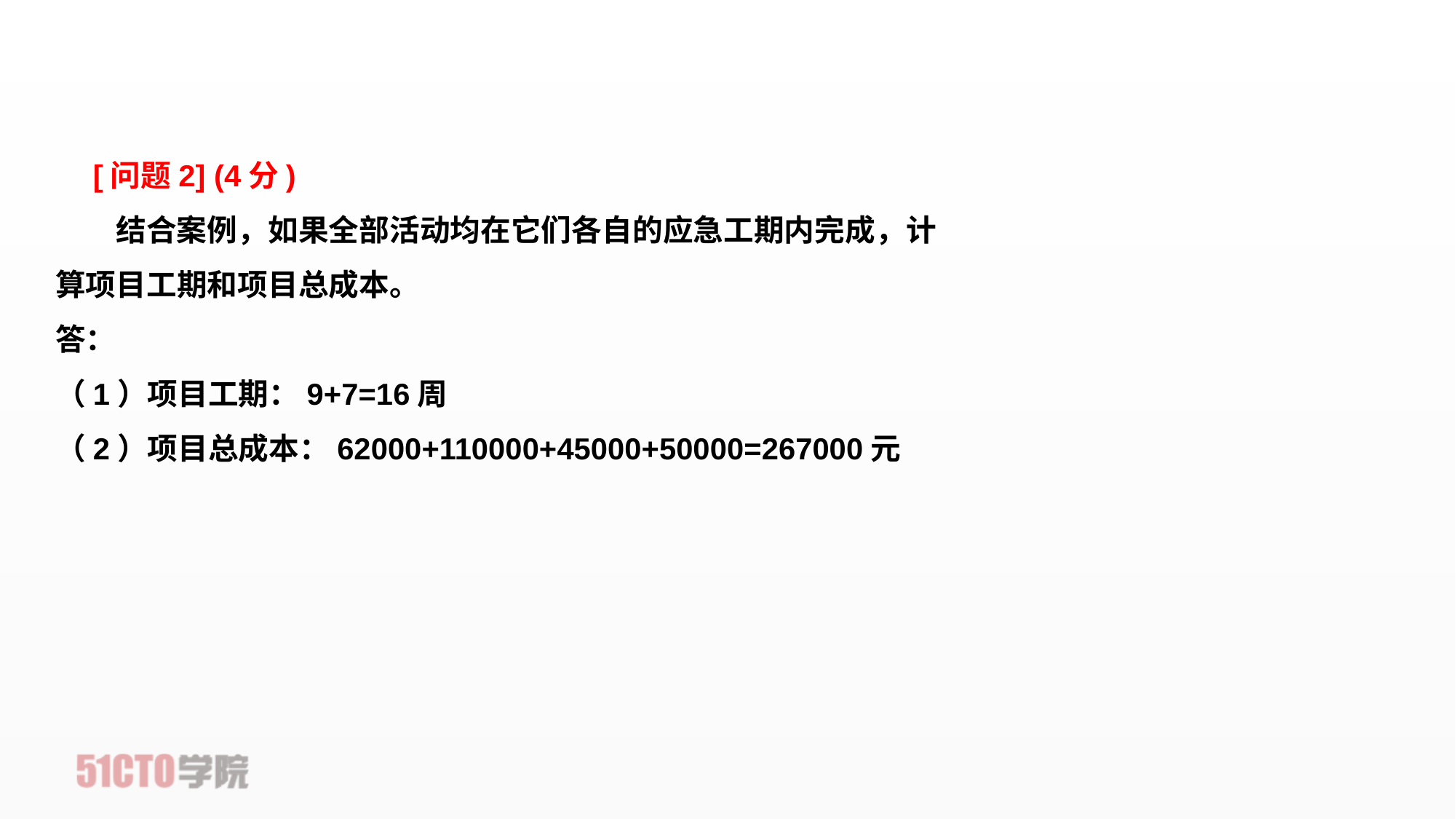

[问题2] (4分)
　　结合案例，如果全部活动均在它们各自的应急工期内完成，计算项目工期和项目总成本。
答：
（1）项目工期：9+7=16周
（2）项目总成本：62000+110000+45000+50000=267000元